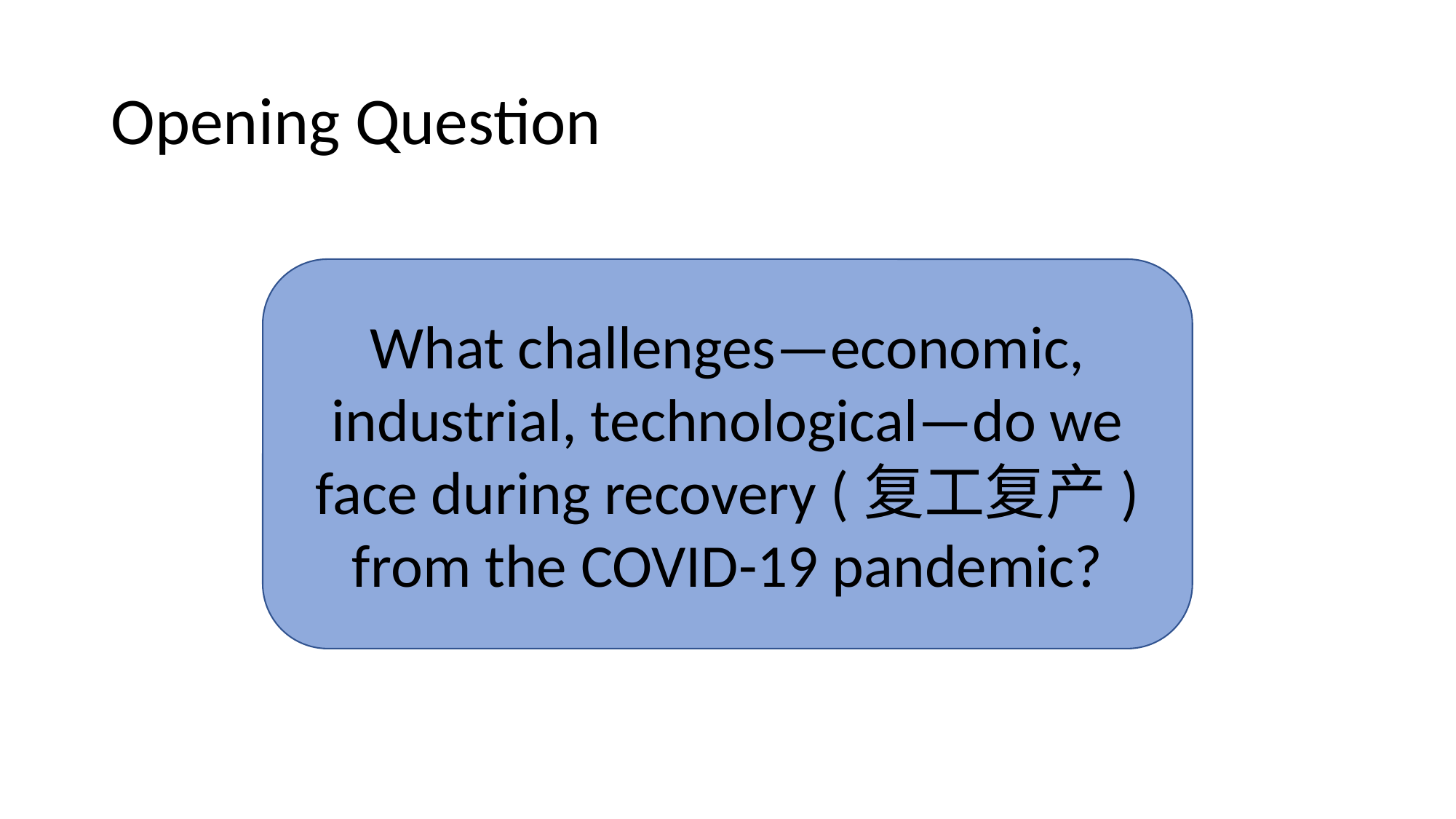

# Opening Question
What challenges—economic, industrial, technological—do we face during recovery (复工复产) from the COVID-19 pandemic?